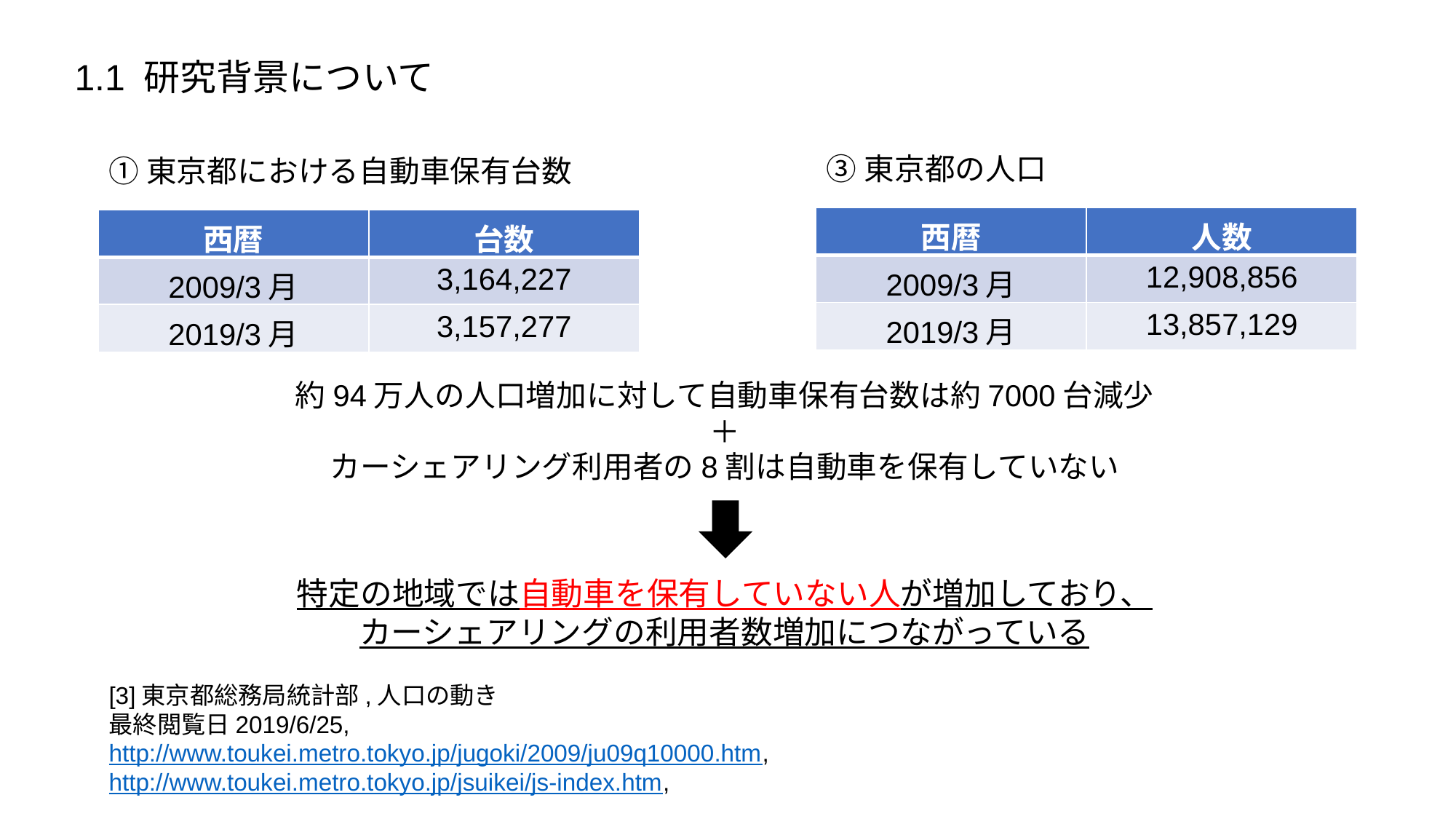

1.1 研究背景について
③東京都の人口
①東京都における自動車保有台数
| 西暦 | 人数 |
| --- | --- |
| 2009/3月 | 12,908,856 |
| 2019/3月 | 13,857,129 |
| 西暦 | 台数 |
| --- | --- |
| 2009/3月 | 3,164,227 |
| 2019/3月 | 3,157,277 |
約94万人の人口増加に対して自動車保有台数は約7000台減少
＋
カーシェアリング利用者の8割は自動車を保有していない

特定の地域では自動車を保有していない人が増加しており、
カーシェアリングの利用者数増加につながっている
[3]東京都総務局統計部,人口の動き
最終閲覧日2019/6/25,
http://www.toukei.metro.tokyo.jp/jugoki/2009/ju09q10000.htm,
http://www.toukei.metro.tokyo.jp/jsuikei/js-index.htm,